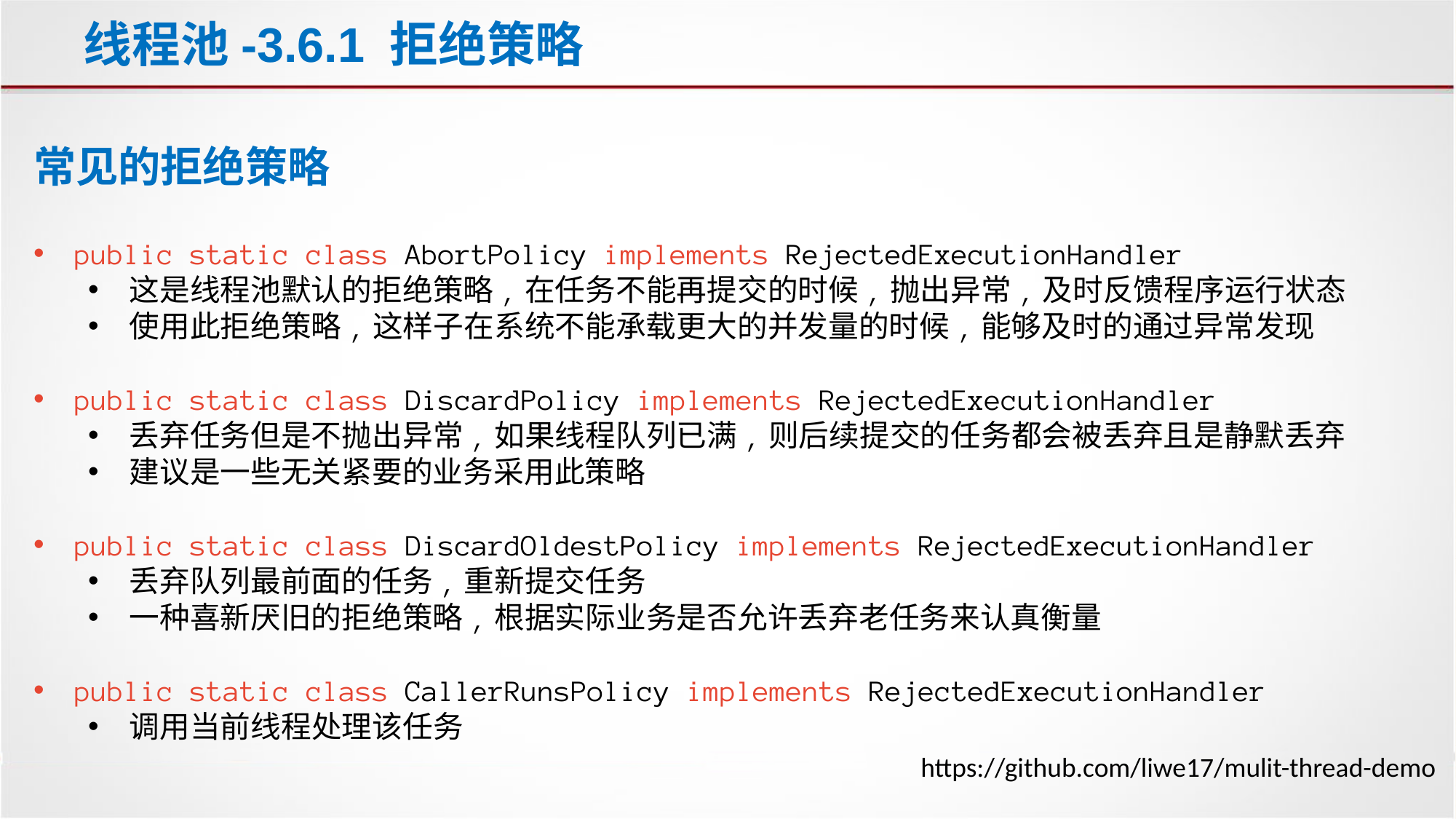

# 线程池-3.6.1 拒绝策略
常见的拒绝策略

public static class AbortPolicy implements RejectedExecutionHandler
这是线程池默认的拒绝策略,在任务不能再提交的时候,抛出异常,及时反馈程序运行状态
使用此拒绝策略,这样子在系统不能承载更大的并发量的时候,能够及时的通过异常发现

public static class DiscardPolicy implements RejectedExecutionHandler
丢弃任务但是不抛出异常,如果线程队列已满,则后续提交的任务都会被丢弃且是静默丢弃
建议是一些无关紧要的业务采用此策略

public static class DiscardOldestPolicy implements RejectedExecutionHandler
丢弃队列最前面的任务,重新提交任务
一种喜新厌旧的拒绝策略,根据实际业务是否允许丢弃老任务来认真衡量

public static class CallerRunsPolicy implements RejectedExecutionHandler
调用当前线程处理该任务